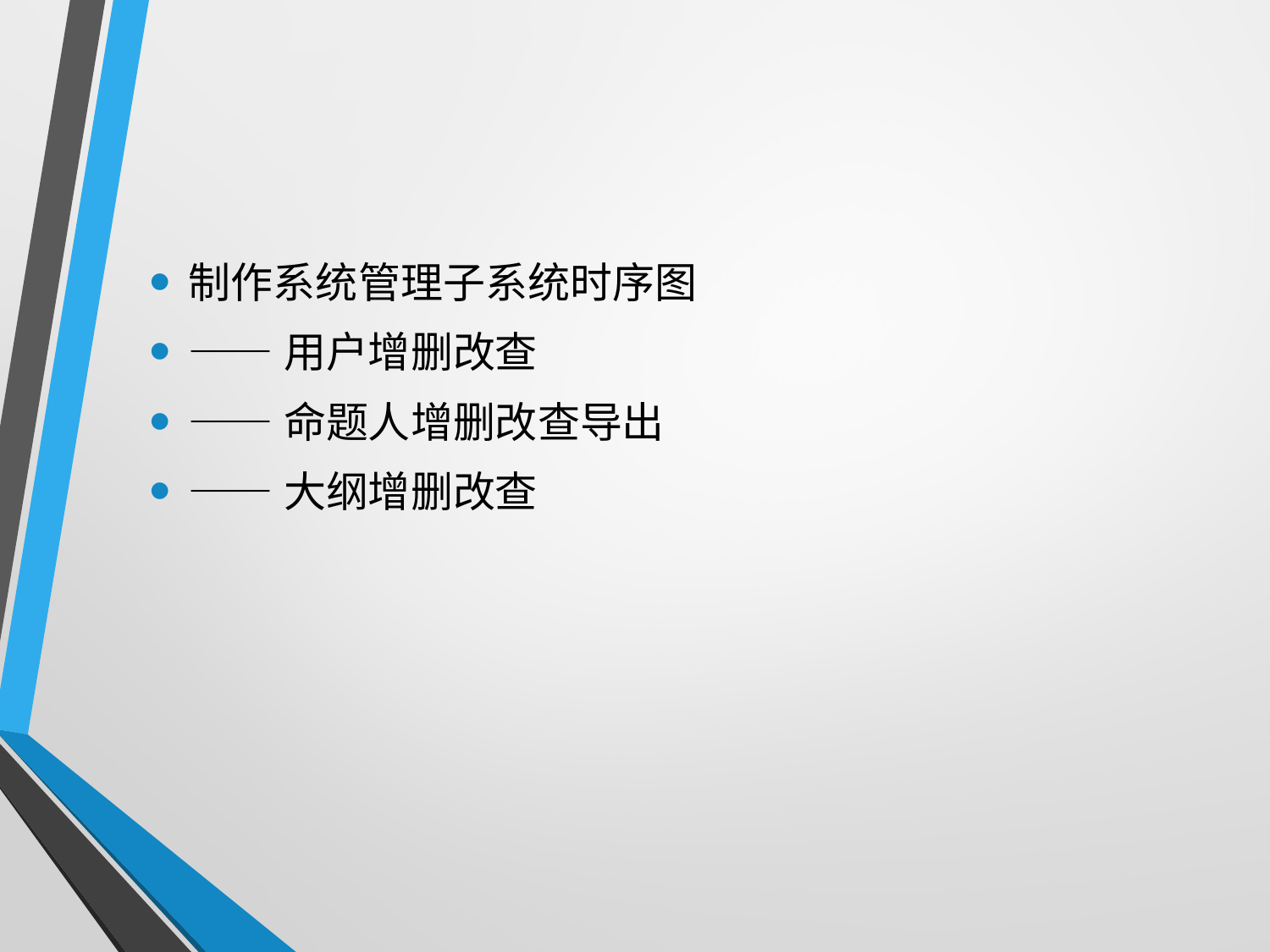

#
制作系统管理子系统时序图
——用户增删改查
——命题人增删改查导出
——大纲增删改查